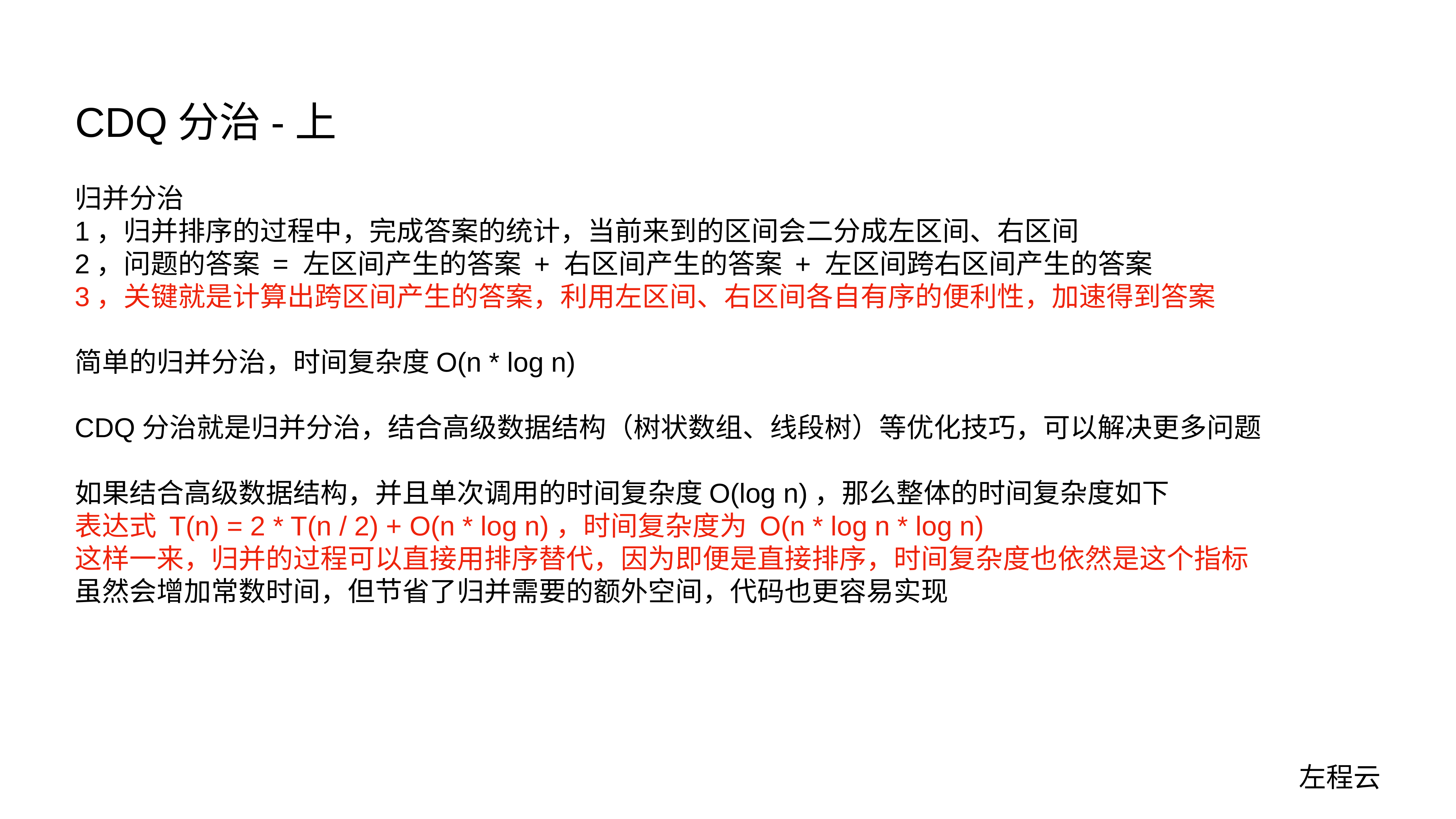

# CDQ分治-上
归并分治
1，归并排序的过程中，完成答案的统计，当前来到的区间会二分成左区间、右区间
2，问题的答案 = 左区间产生的答案 + 右区间产生的答案 + 左区间跨右区间产生的答案
3，关键就是计算出跨区间产生的答案，利用左区间、右区间各自有序的便利性，加速得到答案

简单的归并分治，时间复杂度O(n * log n)

CDQ分治就是归并分治，结合高级数据结构（树状数组、线段树）等优化技巧，可以解决更多问题

如果结合高级数据结构，并且单次调用的时间复杂度O(log n)，那么整体的时间复杂度如下
表达式 T(n) = 2 * T(n / 2) + O(n * log n)，时间复杂度为 O(n * log n * log n)
这样一来，归并的过程可以直接用排序替代，因为即便是直接排序，时间复杂度也依然是这个指标
虽然会增加常数时间，但节省了归并需要的额外空间，代码也更容易实现
左程云